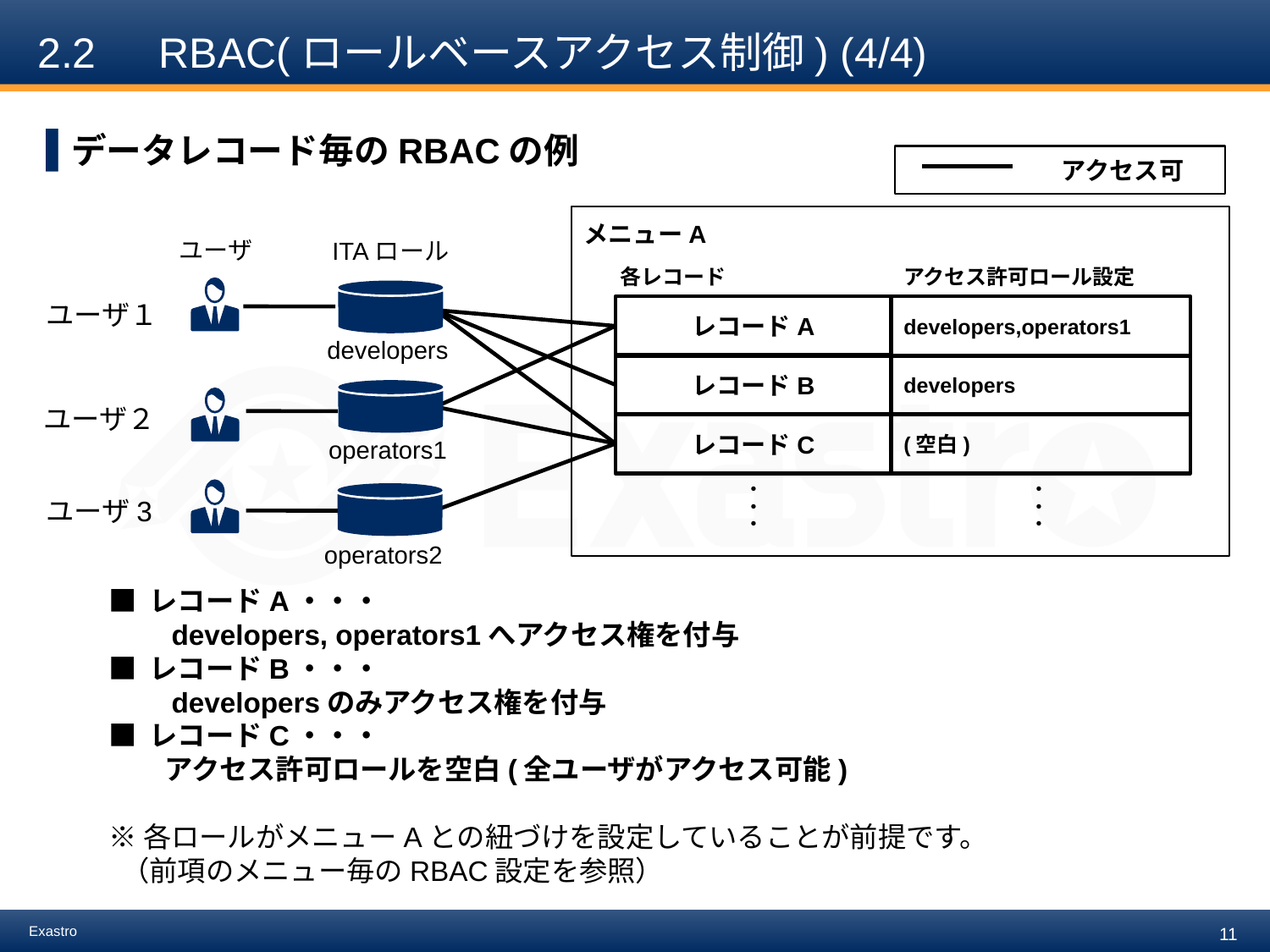

# 2.2　RBAC(ロールベースアクセス制御) (4/4)
データレコード毎のRBACの例

アクセス可

メニューA
ユーザ
ITAロール
各レコード
アクセス許可ロール設定

・
ユーザ１
レコードA
developers,operators1
レコードB
developers
レコードC
(空白)
developers

・

ユーザ２

operators1

ユーザ3
・
・・・
・・・
operators2
■ レコードA・・・
　　developers, operators1へアクセス権を付与
■ レコードB・・・
　　developersのみアクセス権を付与
■ レコードC・・・
　　アクセス許可ロールを空白(全ユーザがアクセス可能)

※各ロールがメニューAとの紐づけを設定していることが前提です。
 （前項のメニュー毎のRBAC設定を参照）